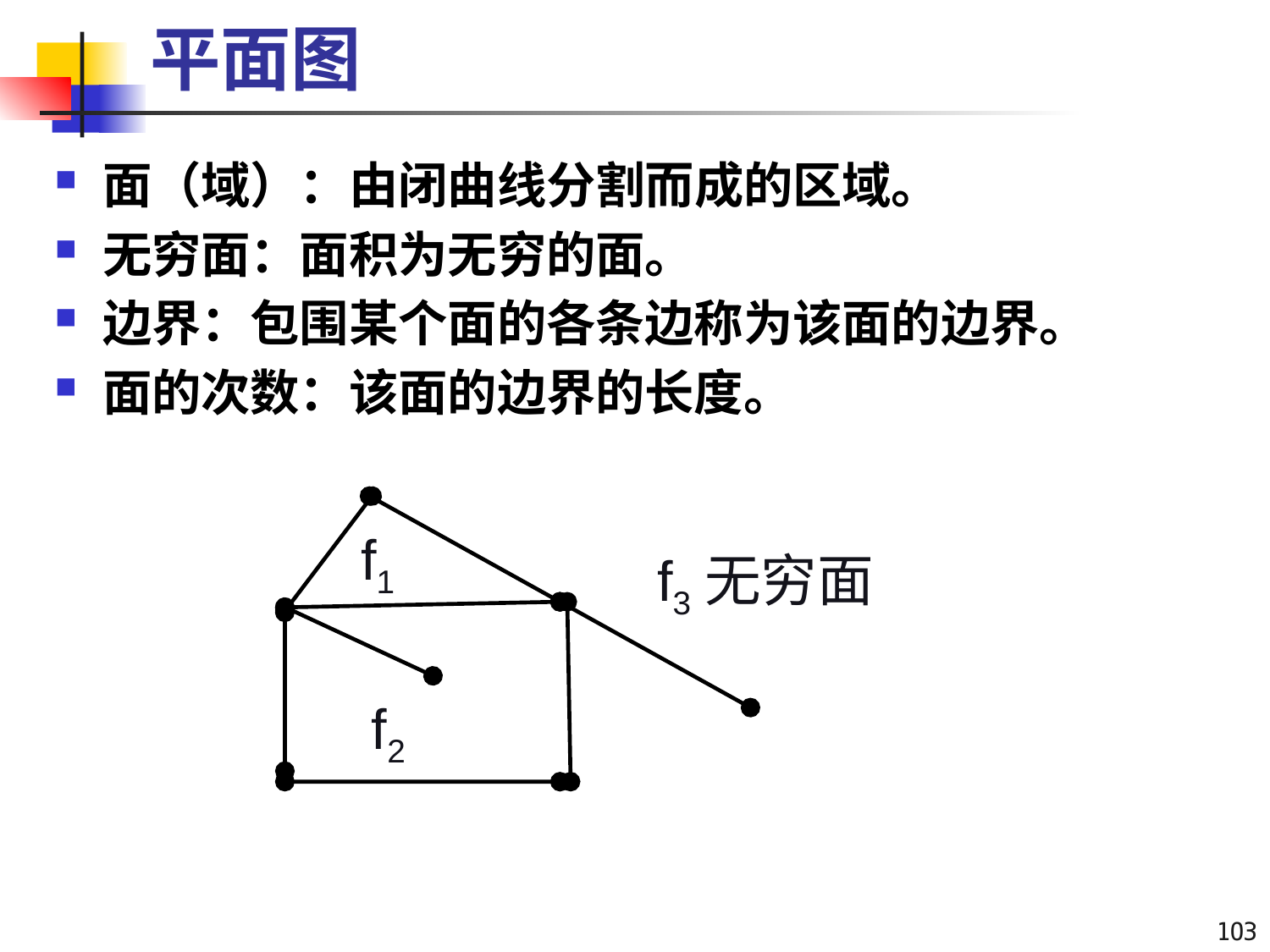

# 平面图
面（域）：由闭曲线分割而成的区域。
无穷面：面积为无穷的面。
边界：包围某个面的各条边称为该面的边界。
面的次数：该面的边界的长度。

f1
f3无穷面

f2

103